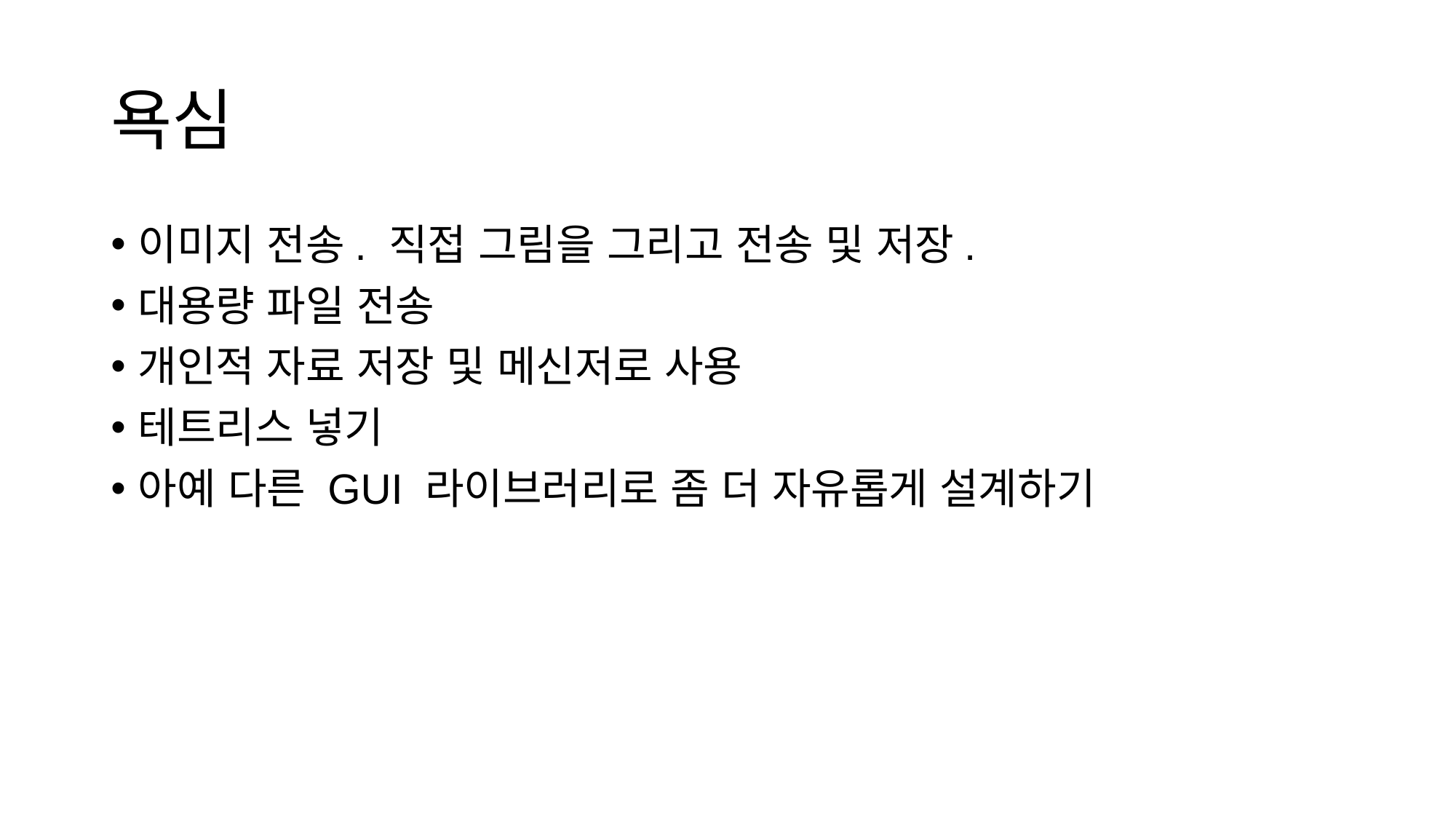

# 욕심
이미지 전송. 직접 그림을 그리고 전송 및 저장.
대용량 파일 전송
개인적 자료 저장 및 메신저로 사용
테트리스 넣기
아예 다른 GUI 라이브러리로 좀 더 자유롭게 설계하기